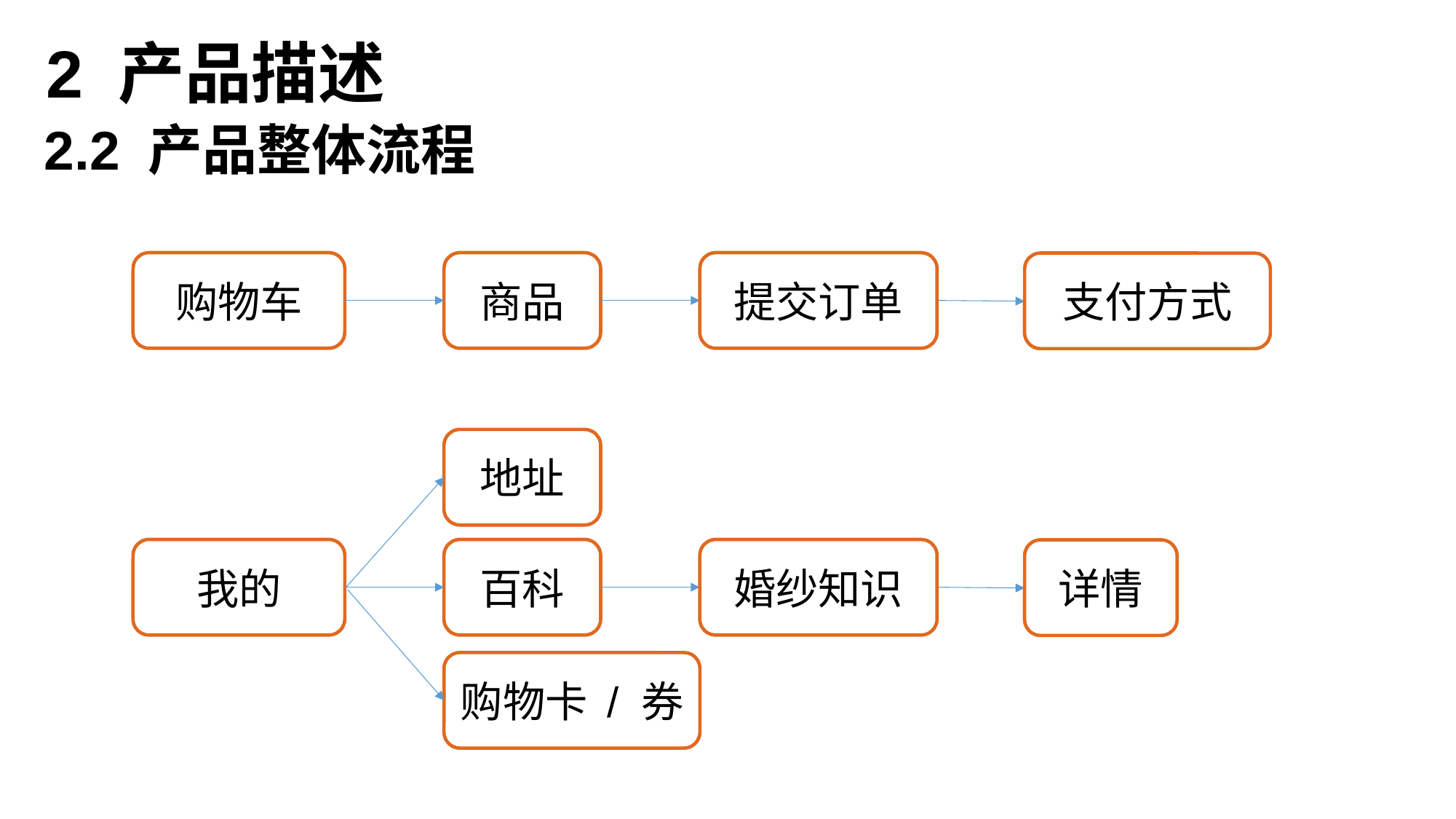

# 2 产品描述
2.2 产品整体流程
购物车
商品
提交订单
支付方式
地址
我的
百科
婚纱知识
详情
购物卡 / 券